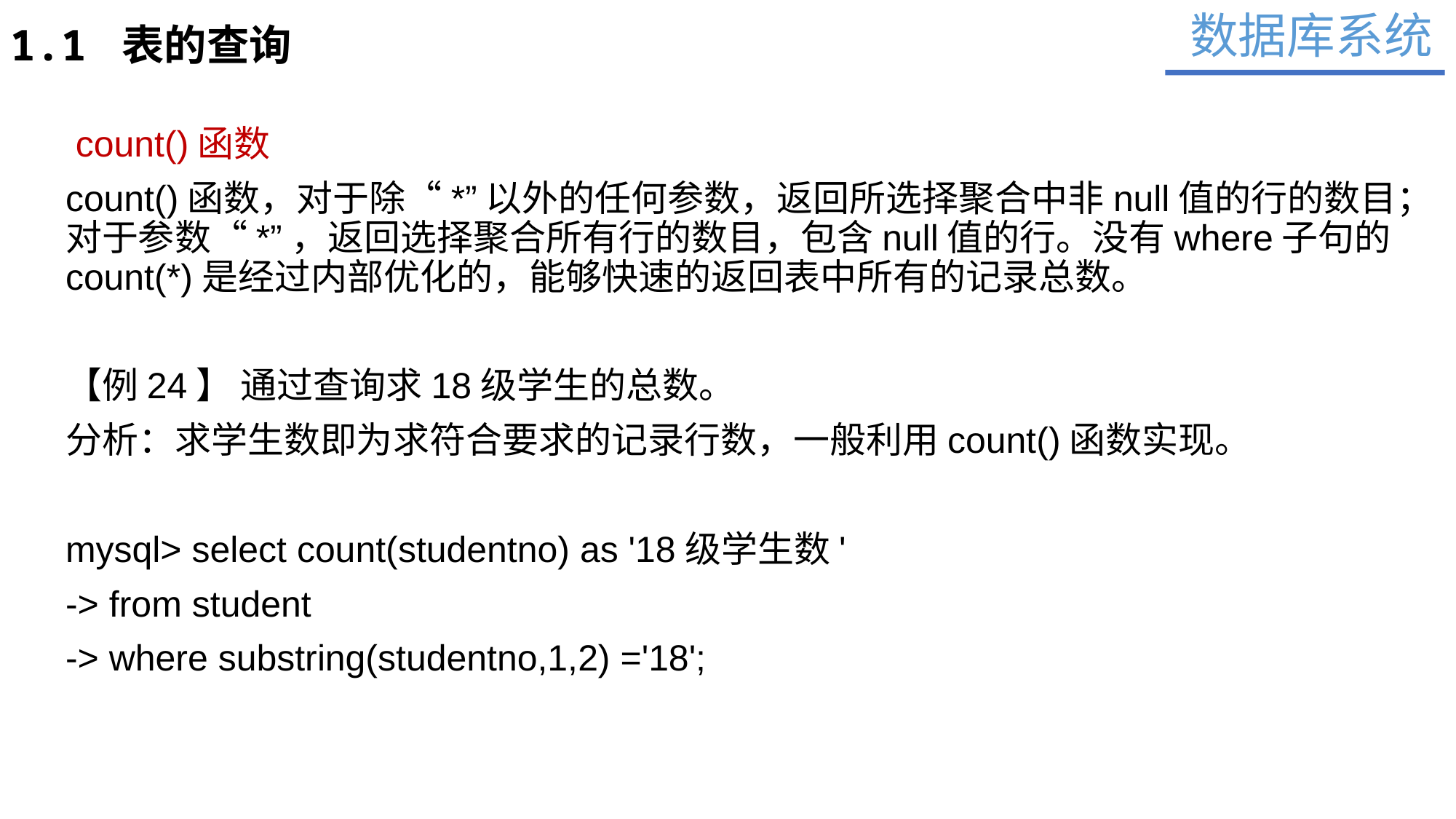

数据库系统
1.1 表的查询

 count()函数
count()函数，对于除“*”以外的任何参数，返回所选择聚合中非null值的行的数目；对于参数“*”，返回选择聚合所有行的数目，包含null值的行。没有where子句的count(*)是经过内部优化的，能够快速的返回表中所有的记录总数。

【例24】 通过查询求18级学生的总数。
分析：求学生数即为求符合要求的记录行数，一般利用count()函数实现。

mysql> select count(studentno) as '18级学生数'
-> from student
-> where substring(studentno,1,2) ='18';